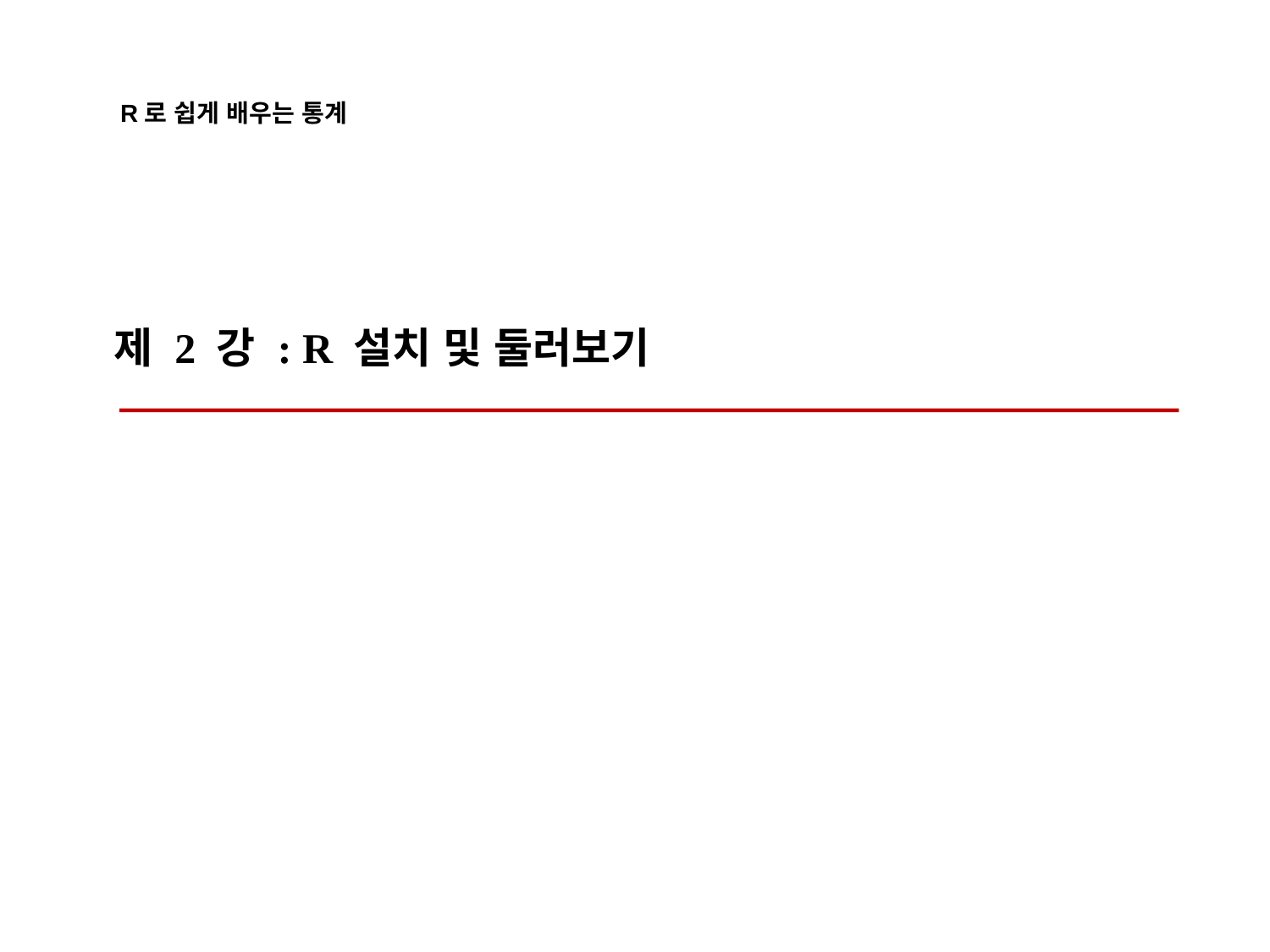

# 제 2 강 : R 설치 및 둘러보기